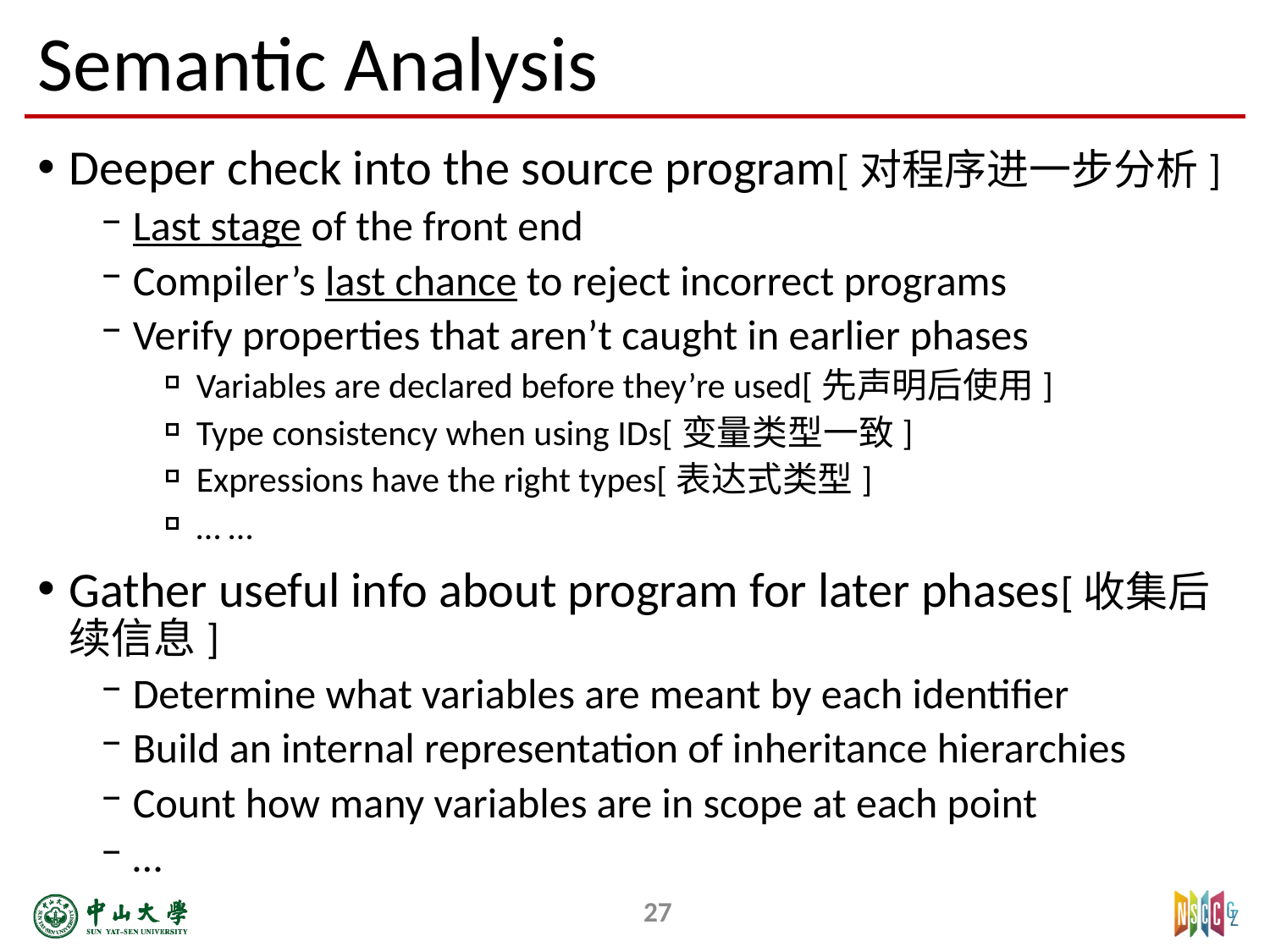

# Semantic Analysis
Deeper check into the source program[对程序进一步分析]
Last stage of the front end
Compiler’s last chance to reject incorrect programs
Verify properties that aren’t caught in earlier phases
Variables are declared before they’re used[先声明后使用]
Type consistency when using IDs[变量类型一致]
Expressions have the right types[表达式类型]
… …
Gather useful info about program for later phases[收集后续信息]
Determine what variables are meant by each identifier
Build an internal representation of inheritance hierarchies
Count how many variables are in scope at each point
…
27